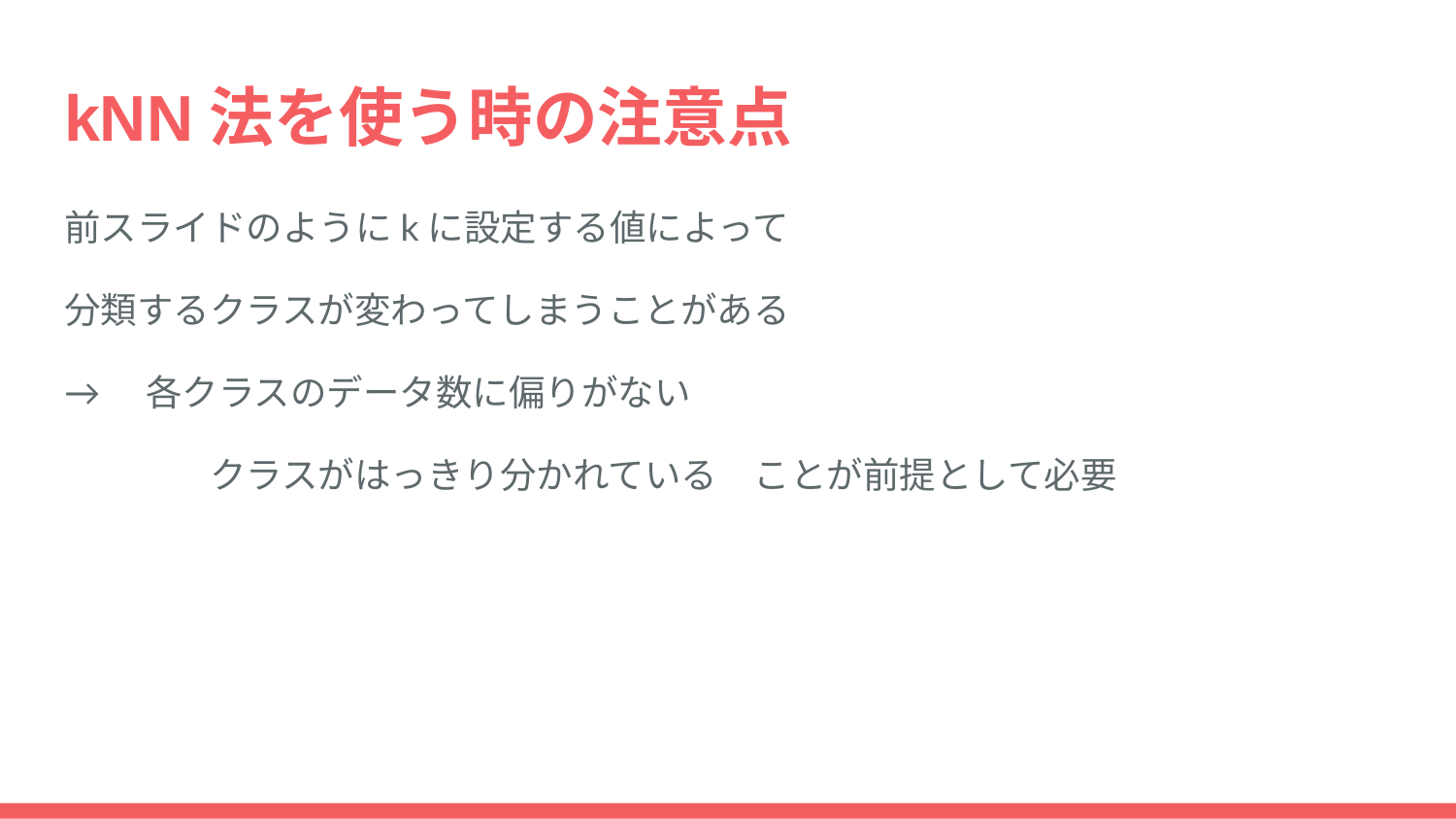

# kNN法を使う時の注意点
前スライドのようにkに設定する値によって
分類するクラスが変わってしまうことがある
→　各クラスのデータ数に偏りがない
	クラスがはっきり分かれている　ことが前提として必要